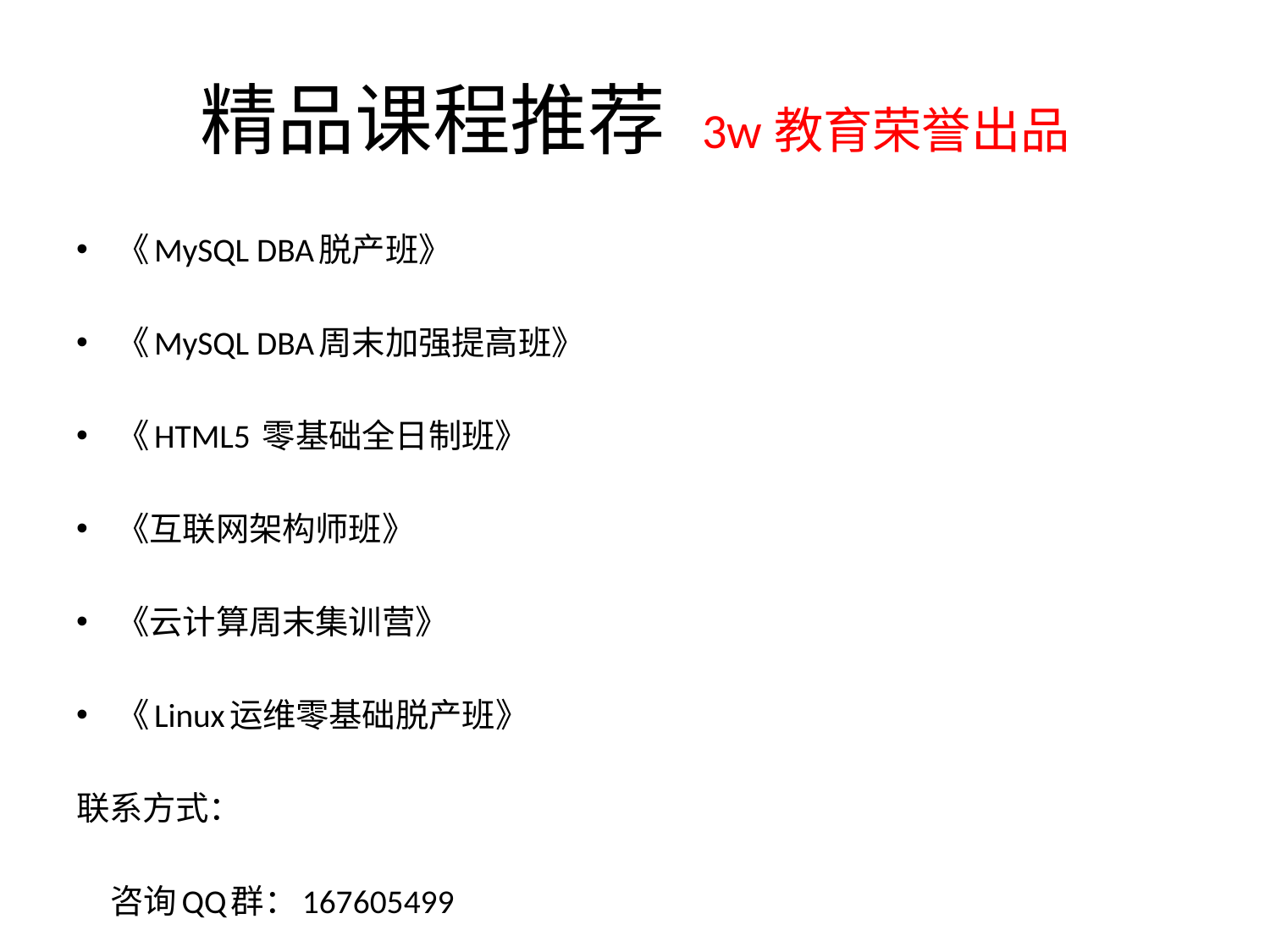

# 精品课程推荐 3w教育荣誉出品
《MySQL DBA脱产班》

《MySQL DBA周末加强提高班》

《HTML5 零基础全日制班》

《互联网架构师班》

《云计算周末集训营》

《Linux运维零基础脱产班》

联系方式：

    咨询QQ群：167605499